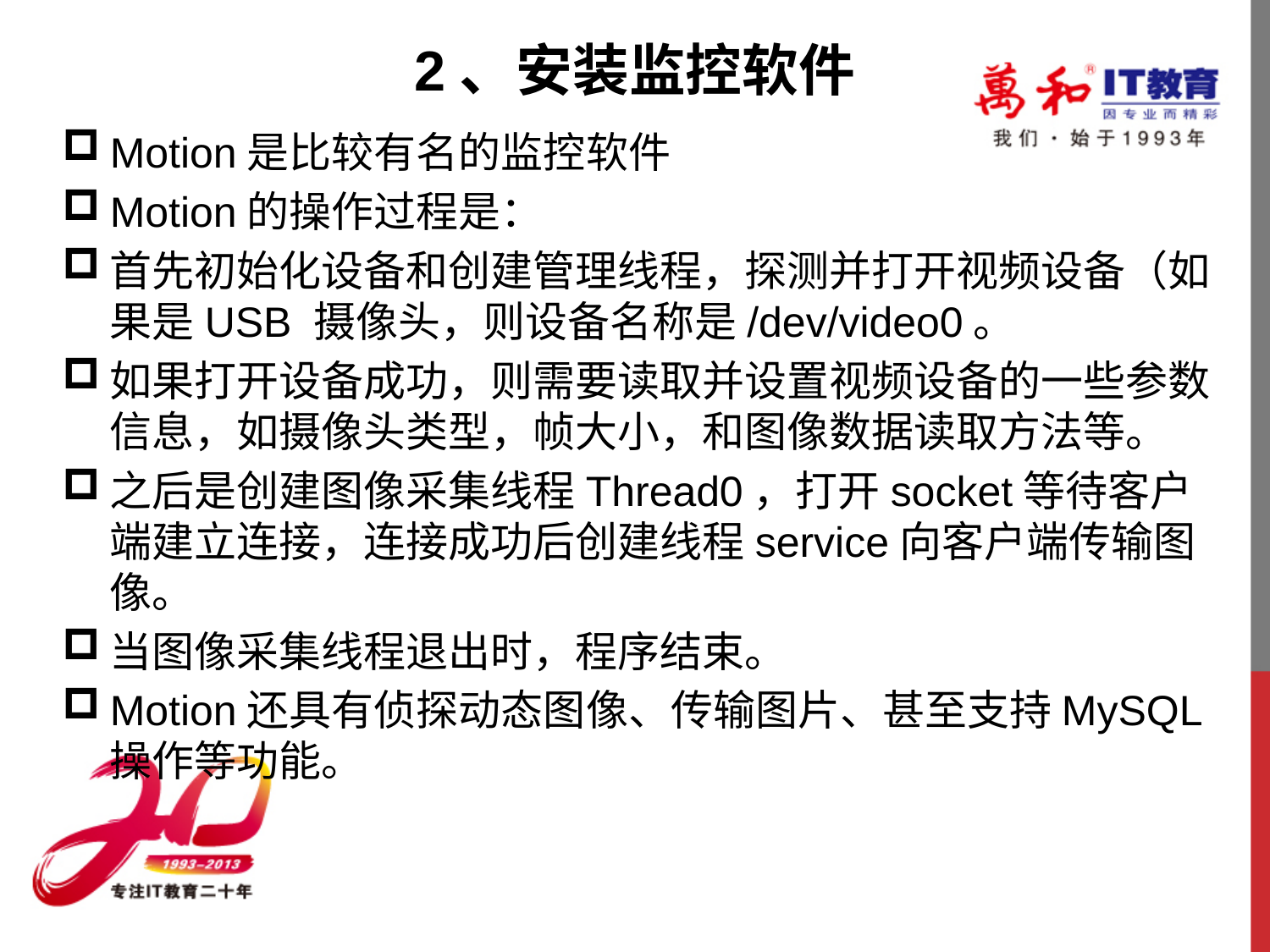

# 2、安装监控软件
Motion是比较有名的监控软件
Motion的操作过程是：
首先初始化设备和创建管理线程，探测并打开视频设备（如果是USB 摄像头，则设备名称是/dev/video0。
如果打开设备成功，则需要读取并设置视频设备的一些参数信息，如摄像头类型，帧大小，和图像数据读取方法等。
之后是创建图像采集线程Thread0，打开socket等待客户端建立连接，连接成功后创建线程service向客户端传输图像。
当图像采集线程退出时，程序结束。
Motion还具有侦探动态图像、传输图片、甚至支持MySQL操作等功能。